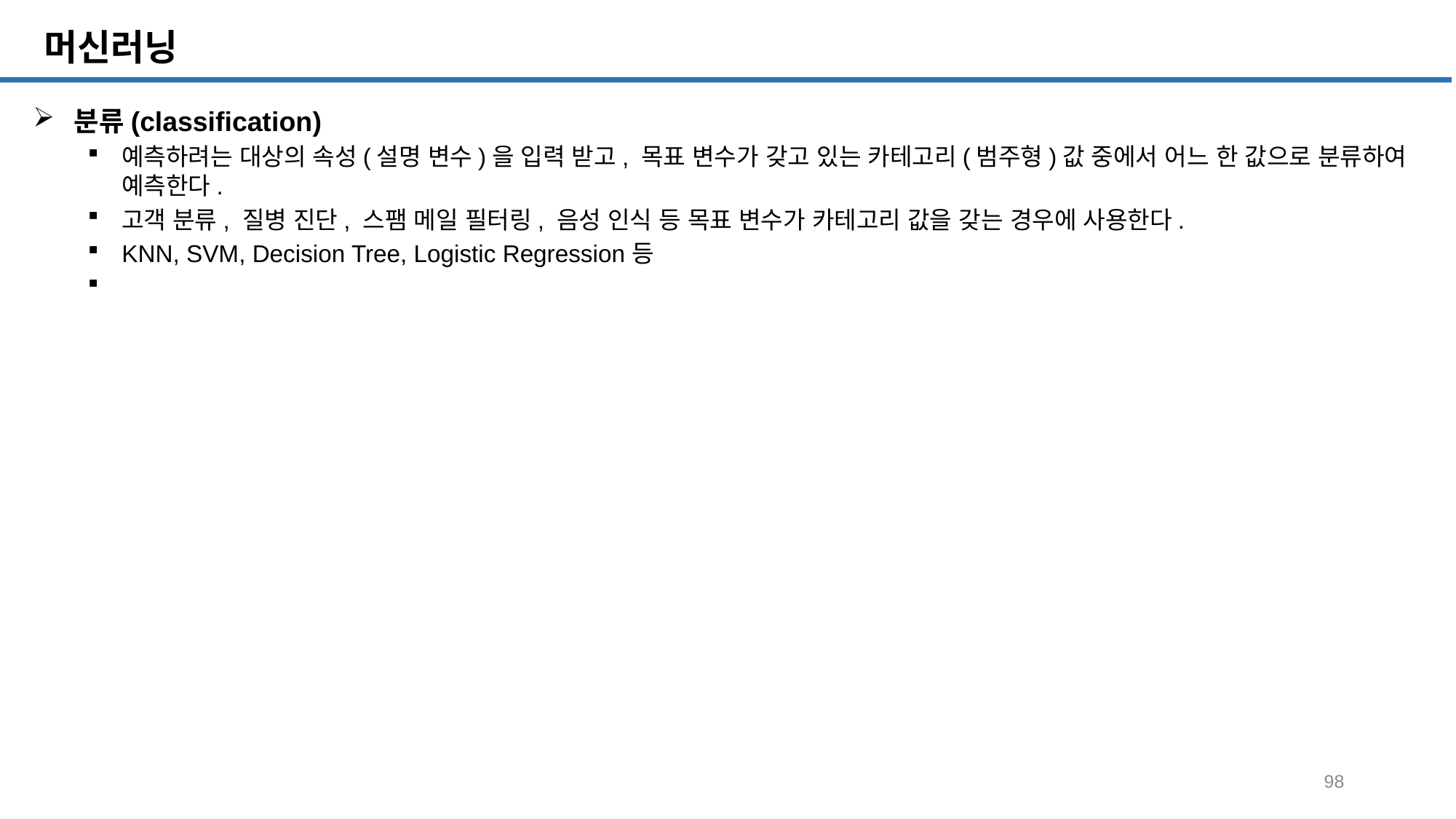

SQL 튜닝 개요
# 머신러닝

분류(classification)
예측하려는 대상의 속성(설명 변수)을 입력 받고, 목표 변수가 갖고 있는 카테고리(범주형)값 중에서 어느 한 값으로 분류하여 예측한다.
고객 분류, 질병 진단, 스팸 메일 필터링, 음성 인식 등 목표 변수가 카테고리 값을 갖는 경우에 사용한다.
KNN, SVM, Decision Tree, Logistic Regression등

98